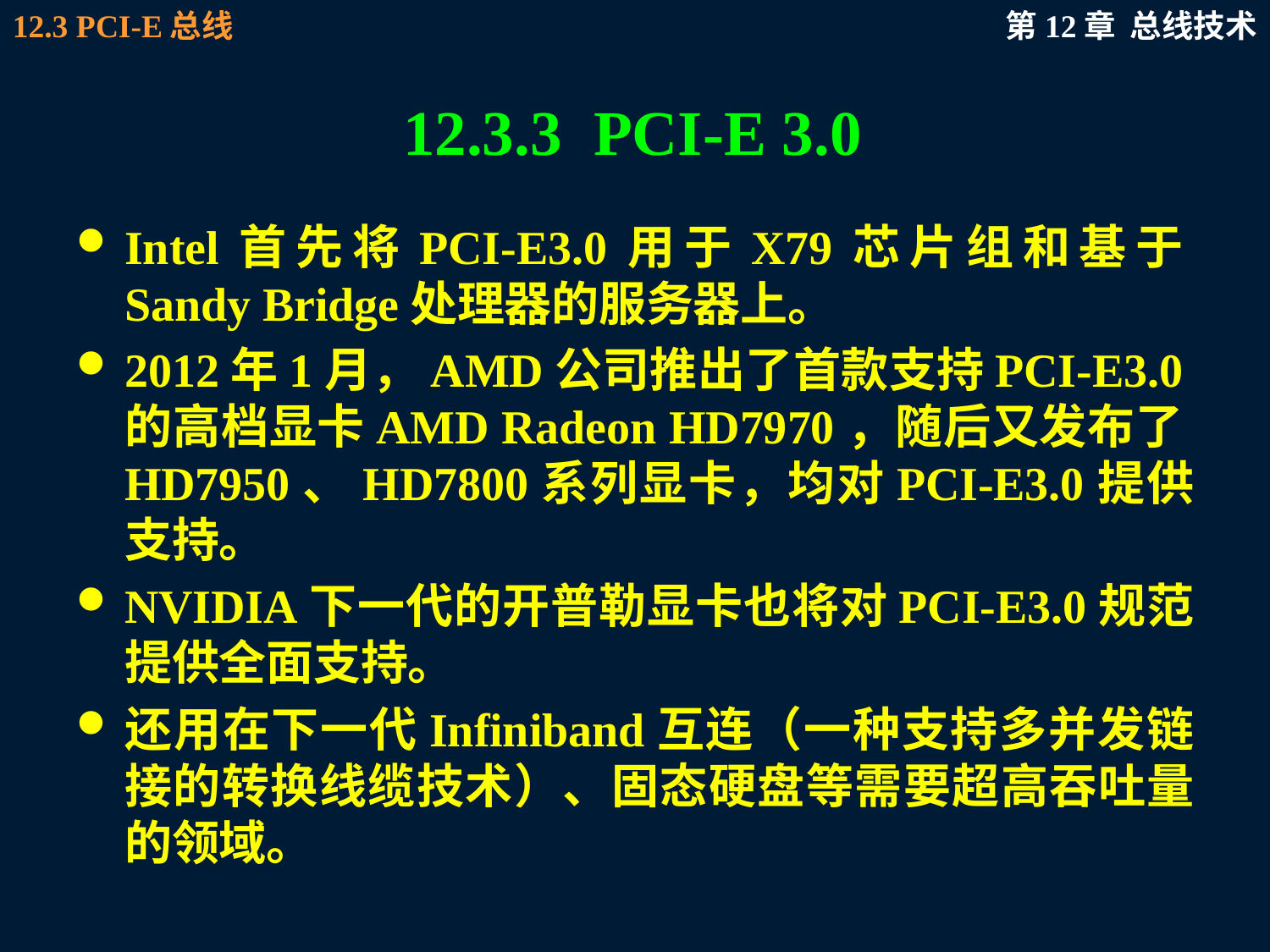

# 12.3.3  PCI-E 3.0
Intel首先将PCI-E3.0用于X79芯片组和基于Sandy Bridge处理器的服务器上。
2012年1月，AMD公司推出了首款支持PCI-E3.0的高档显卡AMD Radeon HD7970，随后又发布了HD7950、HD7800系列显卡，均对PCI-E3.0提供支持。
NVIDIA下一代的开普勒显卡也将对PCI-E3.0规范提供全面支持。
还用在下一代Infiniband互连（一种支持多并发链接的转换线缆技术）、固态硬盘等需要超高吞吐量的领域。